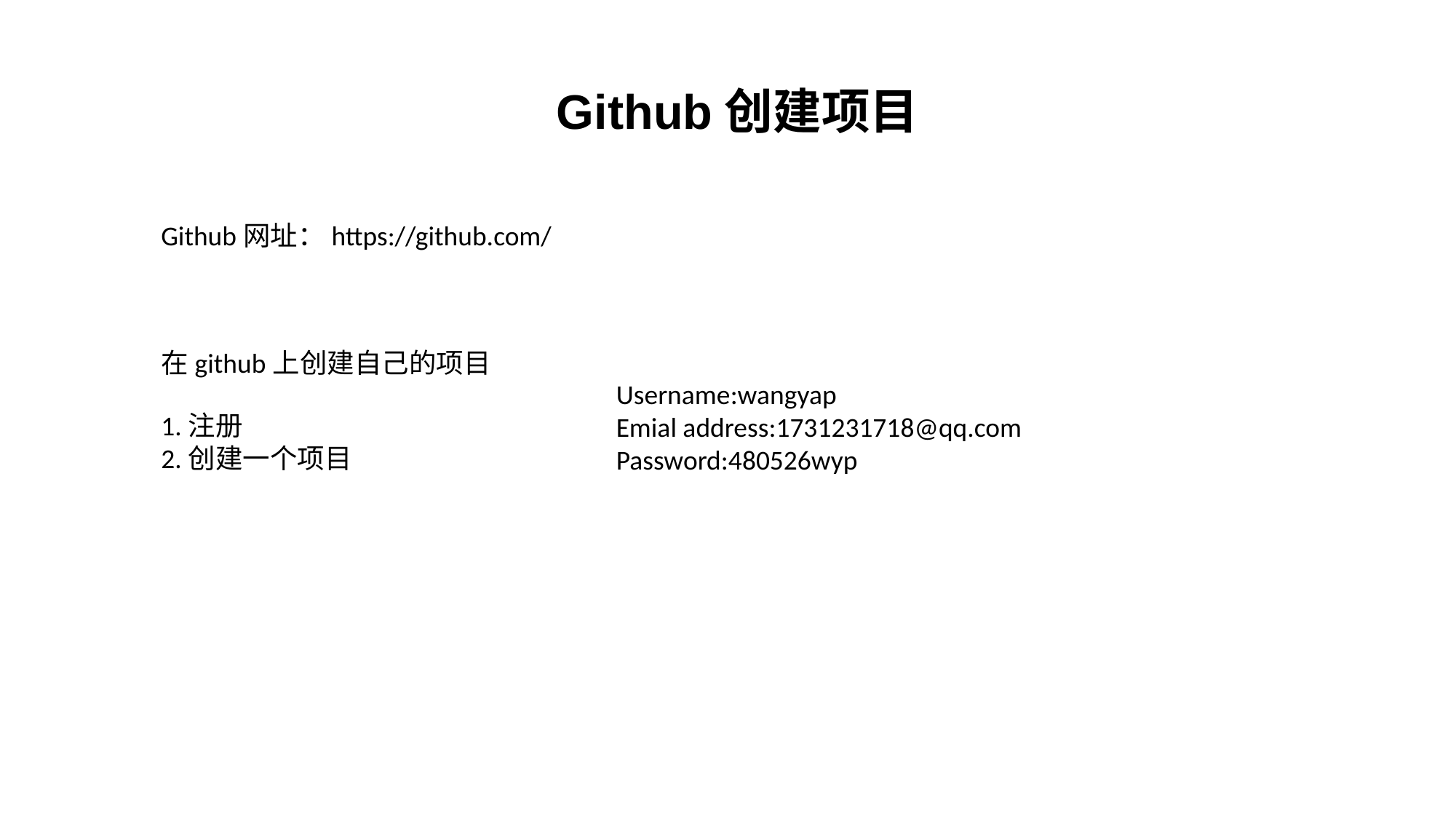

Github创建项目
Github网址：https://github.com/
在github上创建自己的项目
Username:wangyap
Emial address:1731231718@qq.com
Password:480526wyp
1.注册
2.创建一个项目